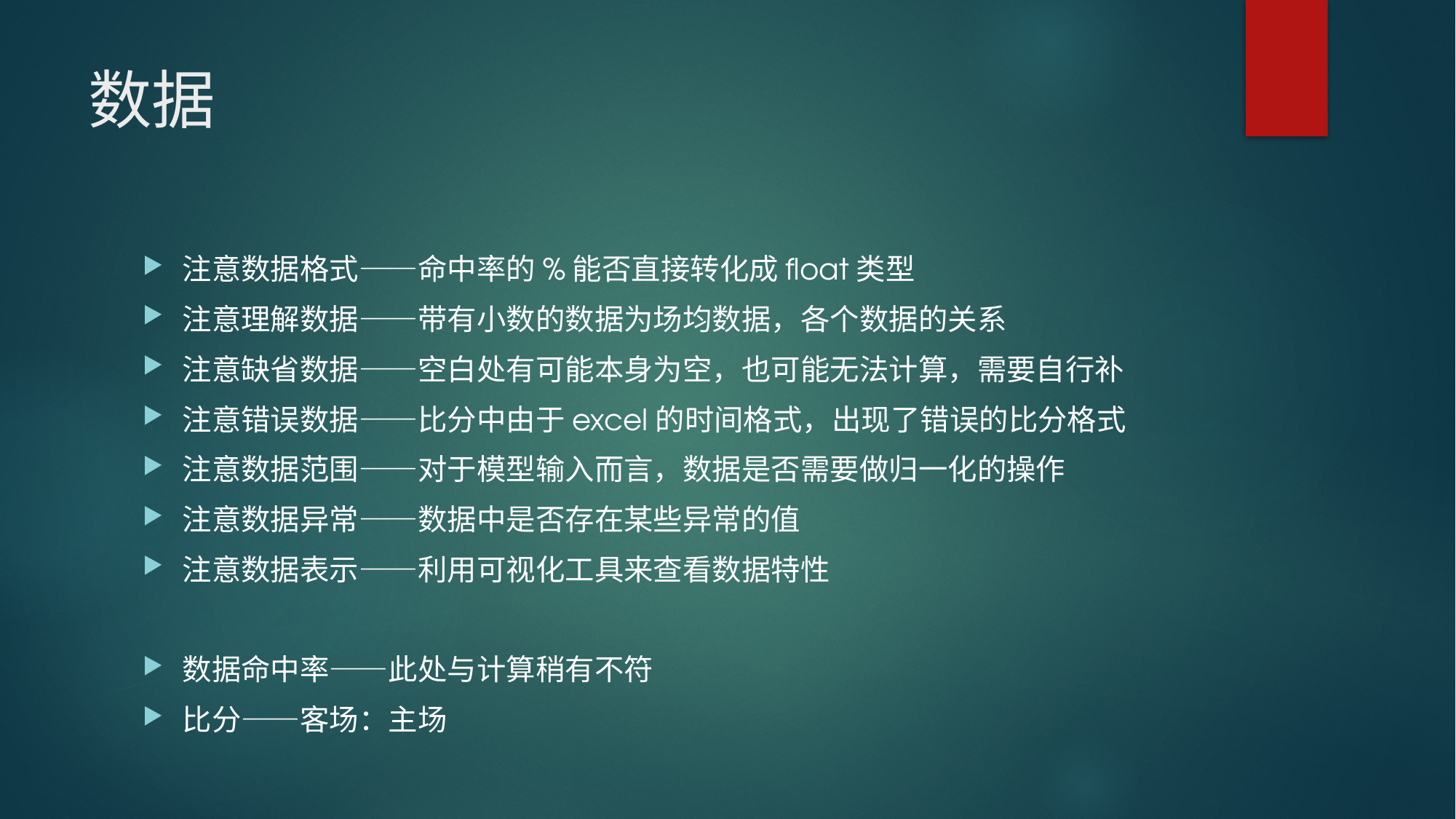

# 数据
注意数据格式——命中率的%能否直接转化成float类型
注意理解数据——带有小数的数据为场均数据，各个数据的关系
注意缺省数据——空白处有可能本身为空，也可能无法计算，需要自行补
注意错误数据——比分中由于excel的时间格式，出现了错误的比分格式
注意数据范围——对于模型输入而言，数据是否需要做归一化的操作
注意数据异常——数据中是否存在某些异常的值
注意数据表示——利用可视化工具来查看数据特性

数据命中率——此处与计算稍有不符
比分——客场：主场